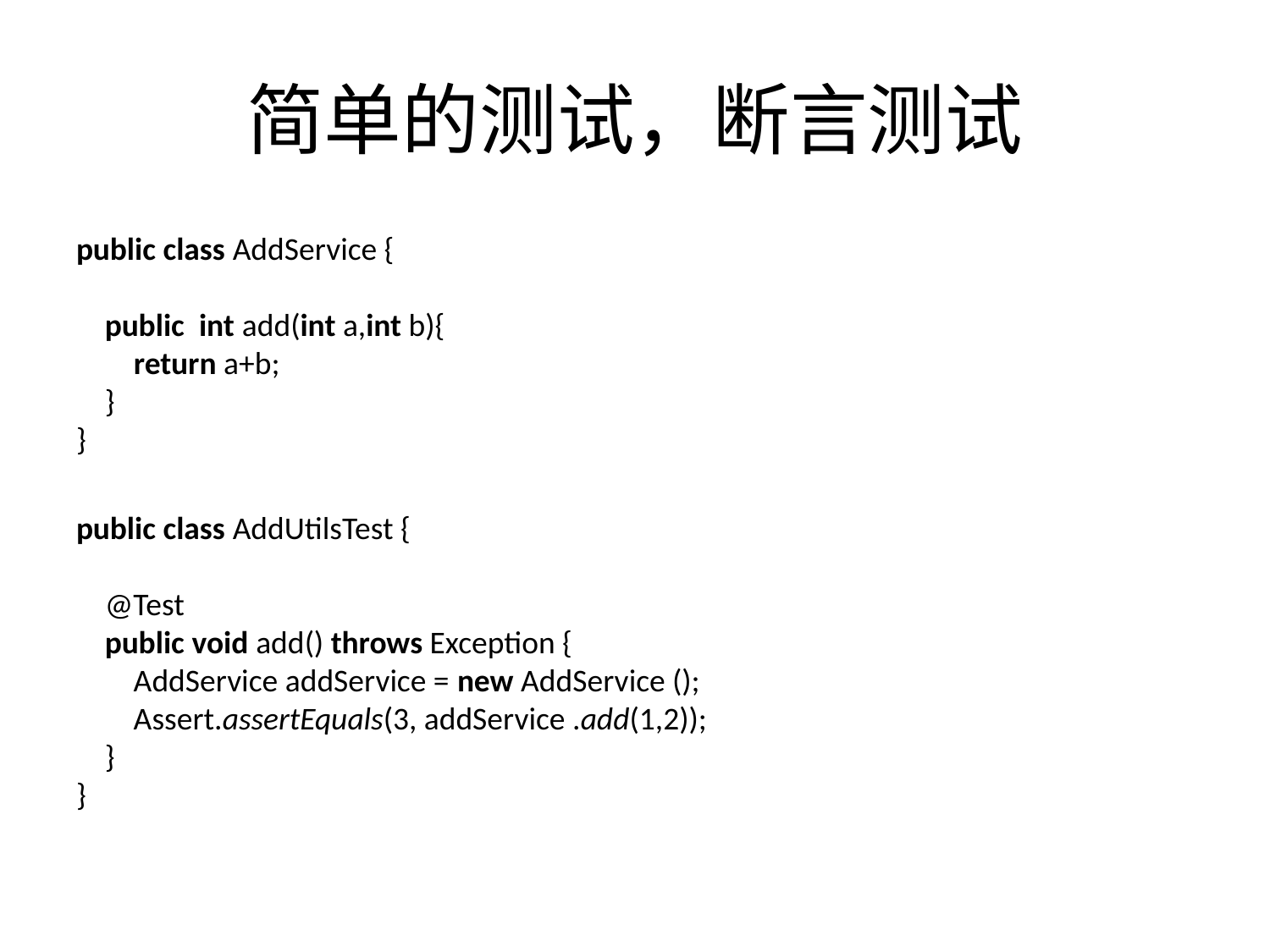

# 简单的测试，断言测试
public class AddService {
    public  int add(int a,int b){
        return a+b;
    }
}

public class AddUtilsTest {
    @Test
    public void add() throws Exception {
        AddService addService = new AddService ();
        Assert.assertEquals(3, addService .add(1,2));
    }
}